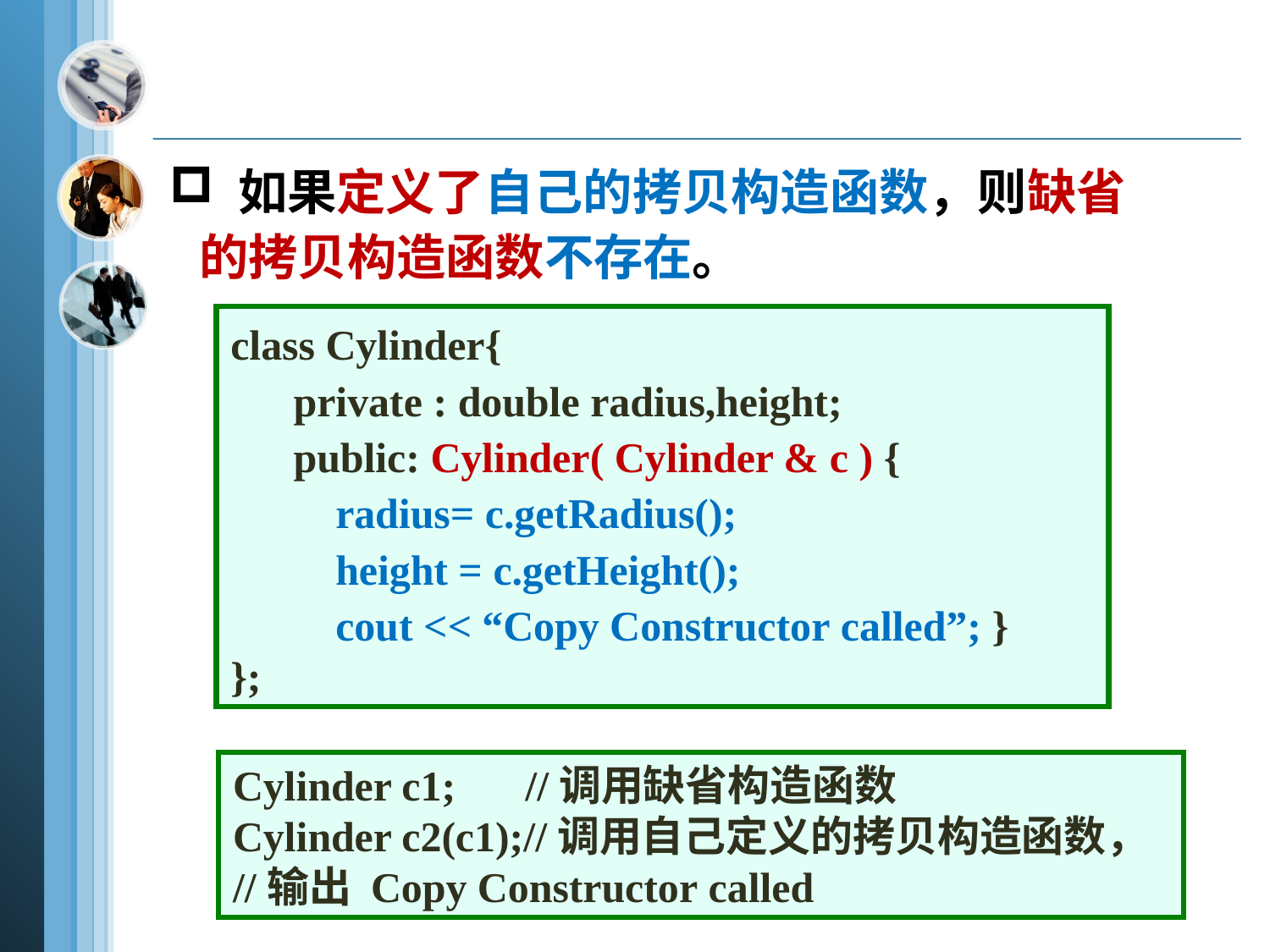

如果定义了自己的拷贝构造函数，则缺省的拷贝构造函数不存在。
class Cylinder{
      private : double radius,height;
      public: Cylinder( Cylinder & c ) {
          radius= c.getRadius();
          height = c.getHeight();
          cout << “Copy Constructor called”; }
};
Cylinder c1;	//调用缺省构造函数
Cylinder c2(c1);//调用自己定义的拷贝构造函数，
//输出 Copy Constructor called